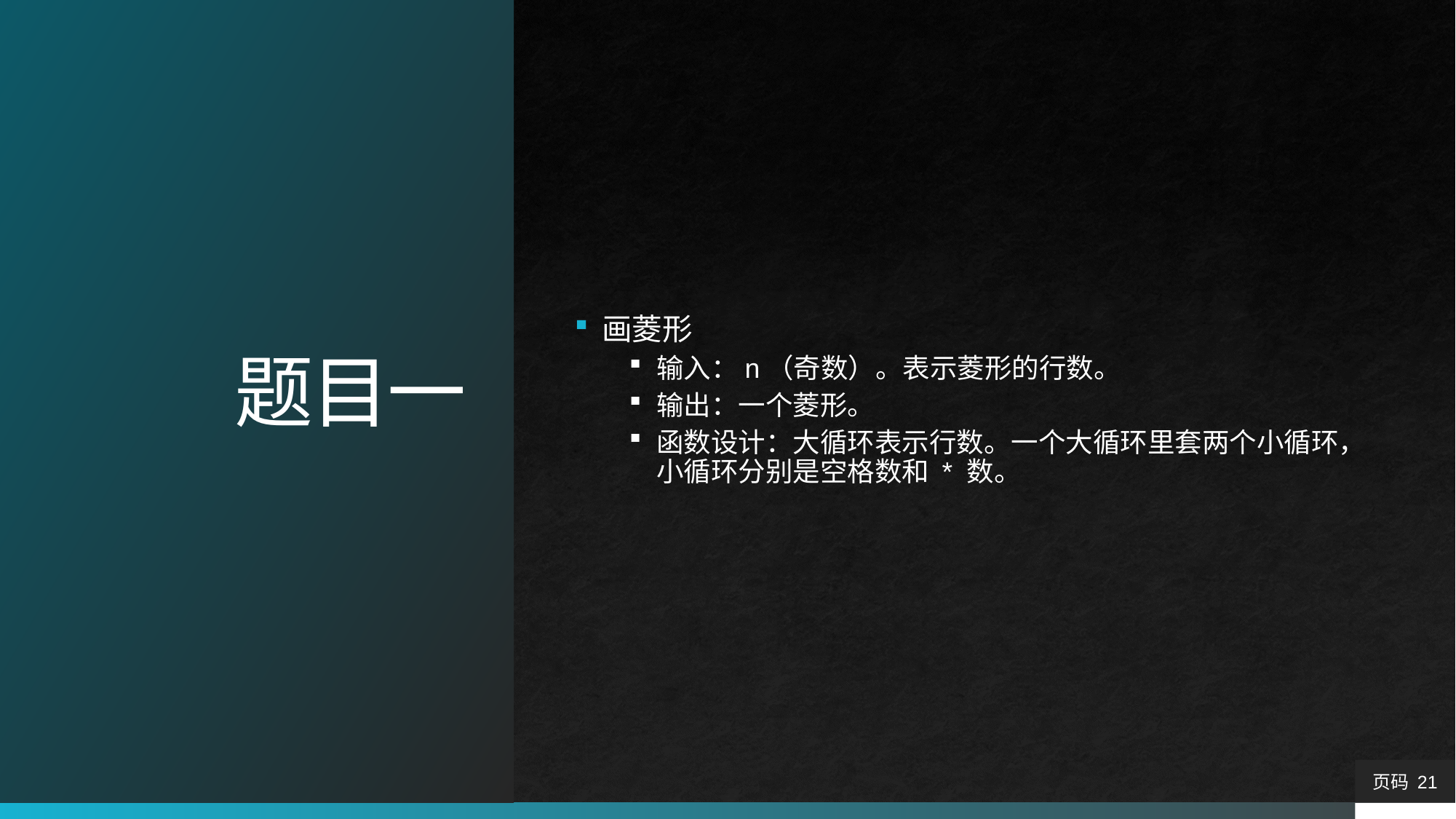

# 题目一
画菱形
输入：n（奇数）。表示菱形的行数。
输出：一个菱形。
函数设计：大循环表示行数。一个大循环里套两个小循环，小循环分别是空格数和 * 数。
页码 21